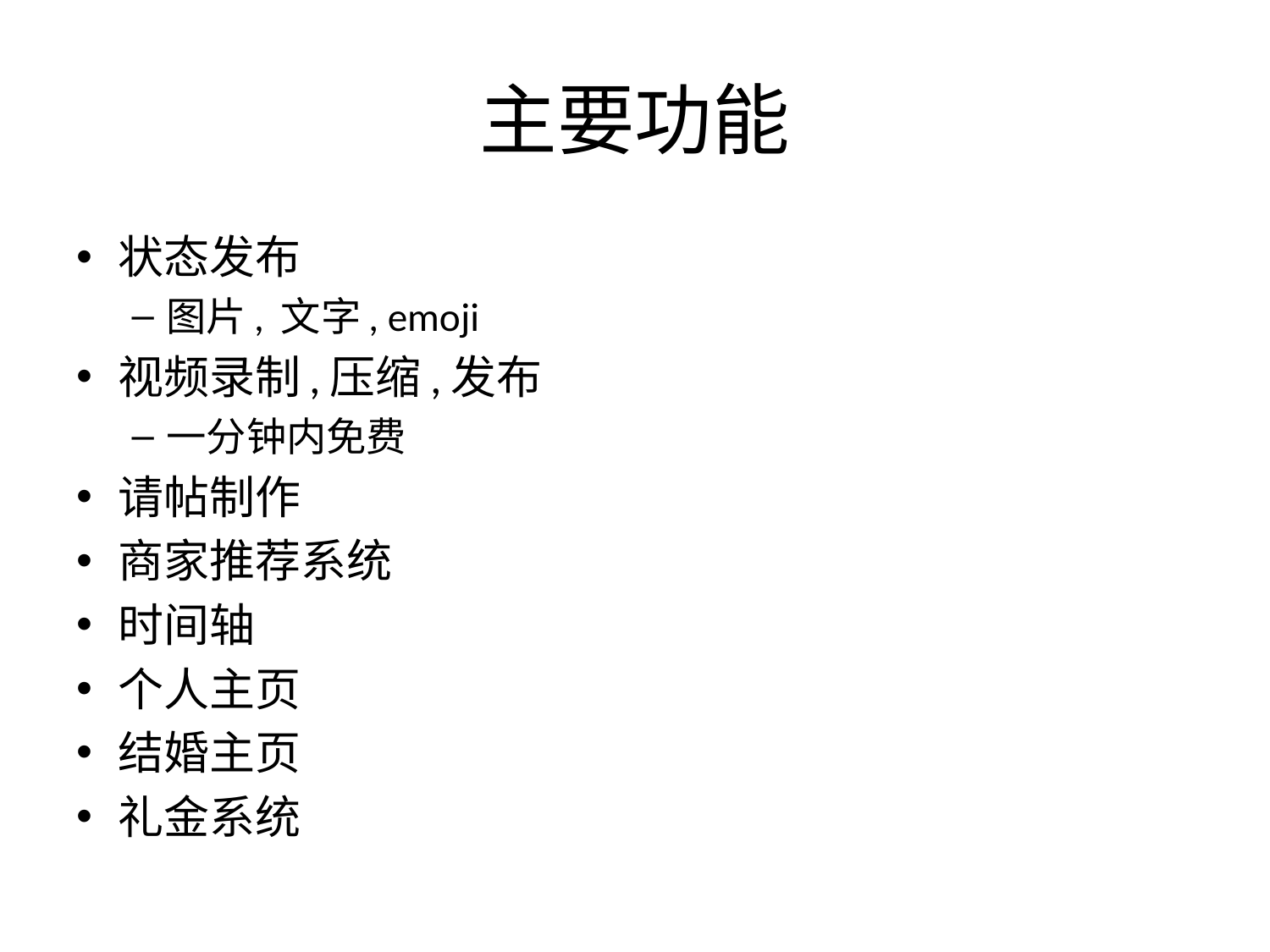

# 主要功能
状态发布
图片, 文字, emoji
视频录制,压缩,发布
一分钟内免费
请帖制作
商家推荐系统
时间轴
个人主页
结婚主页
礼金系统